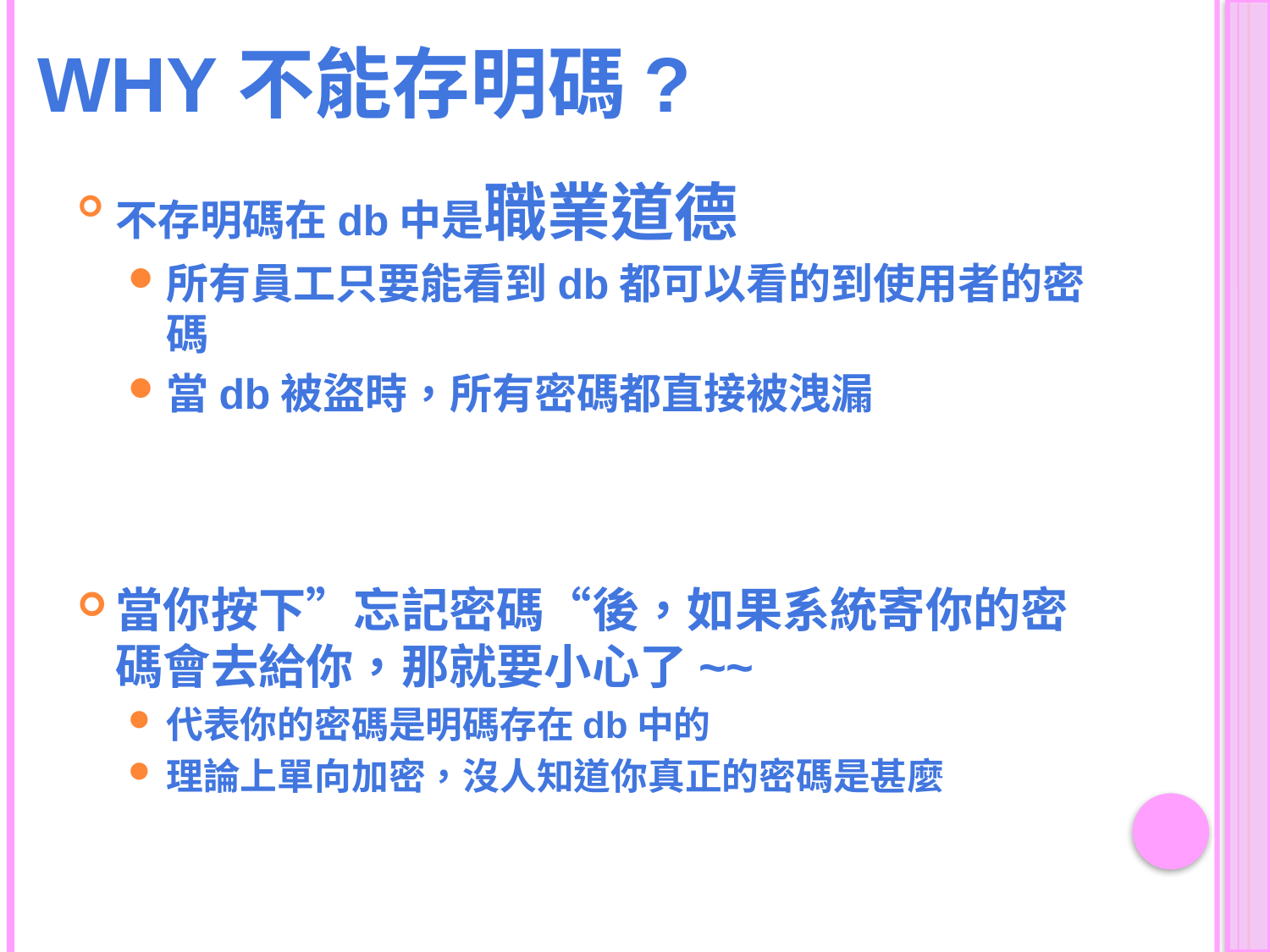

# WHY不能存明碼?
不存明碼在db中是職業道德
所有員工只要能看到db都可以看的到使用者的密碼
當db被盜時，所有密碼都直接被洩漏

當你按下”忘記密碼“後，如果系統寄你的密碼會去給你，那就要小心了~~
代表你的密碼是明碼存在db中的
理論上單向加密，沒人知道你真正的密碼是甚麼